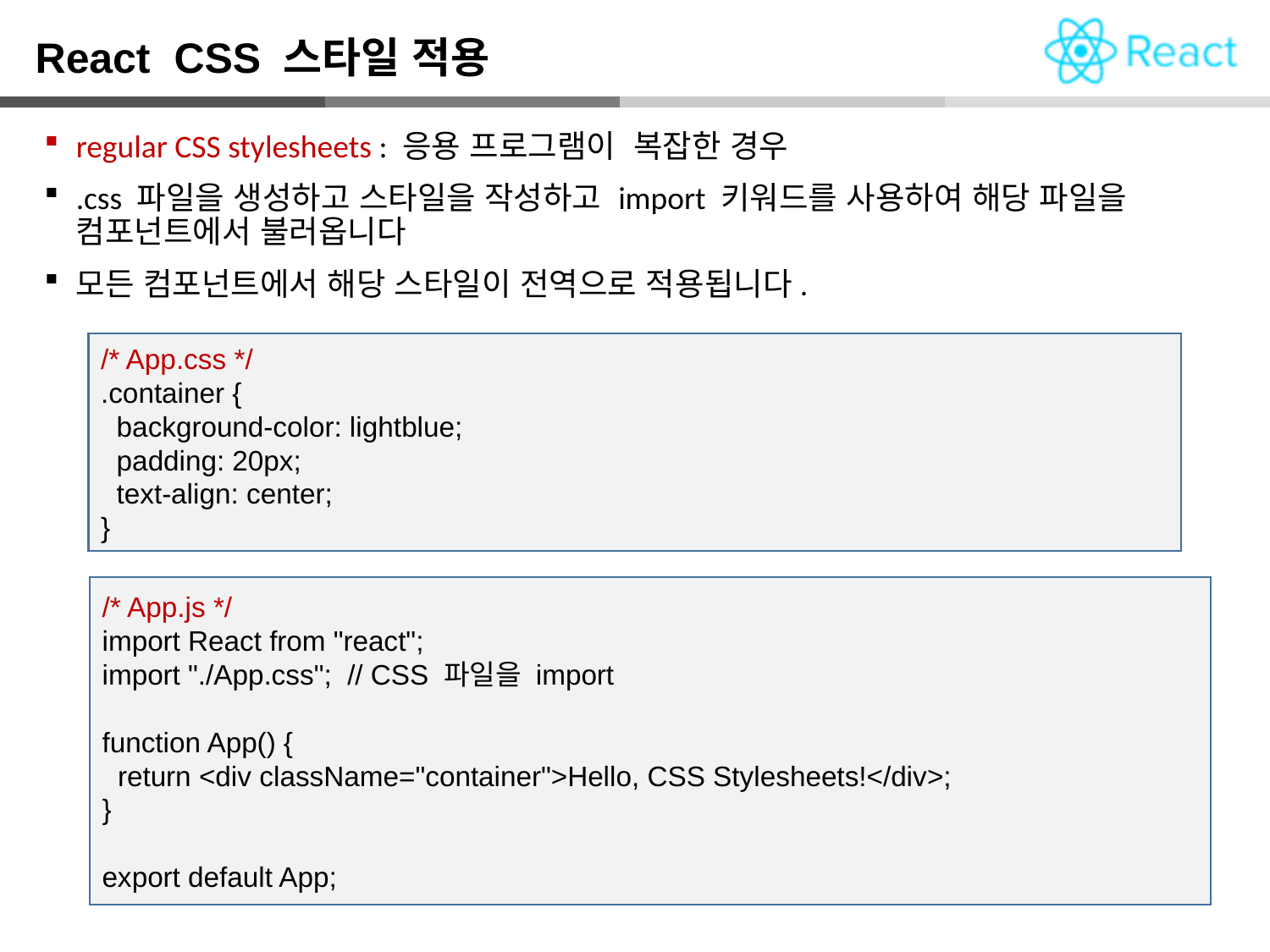

React  CSS 스타일 적용
regular CSS stylesheets : 응용 프로그램이  복잡한 경우
.css 파일을 생성하고 스타일을 작성하고 import 키워드를 사용하여 해당 파일을 컴포넌트에서 불러옵니다
모든 컴포넌트에서 해당 스타일이 전역으로 적용됩니다.
/* App.css */
.container {
  background-color: lightblue;
  padding: 20px;
  text-align: center;
}

/* App.js */
import React from "react";
import "./App.css";  // CSS 파일을 import

function App() {
  return <div className="container">Hello, CSS Stylesheets!</div>;
}

export default App;